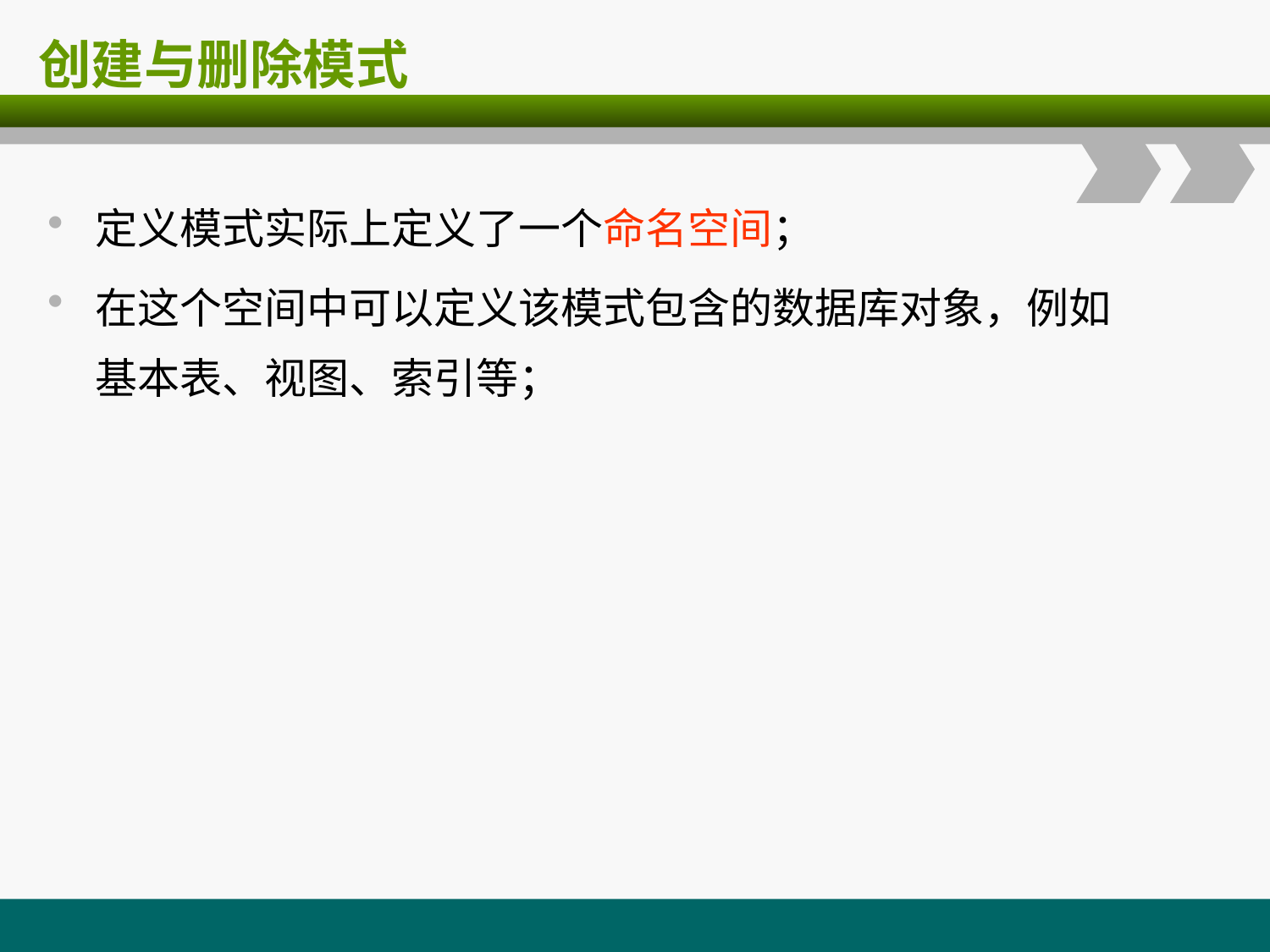

# 创建与删除模式
定义模式实际上定义了一个命名空间；
在这个空间中可以定义该模式包含的数据库对象，例如基本表、视图、索引等；